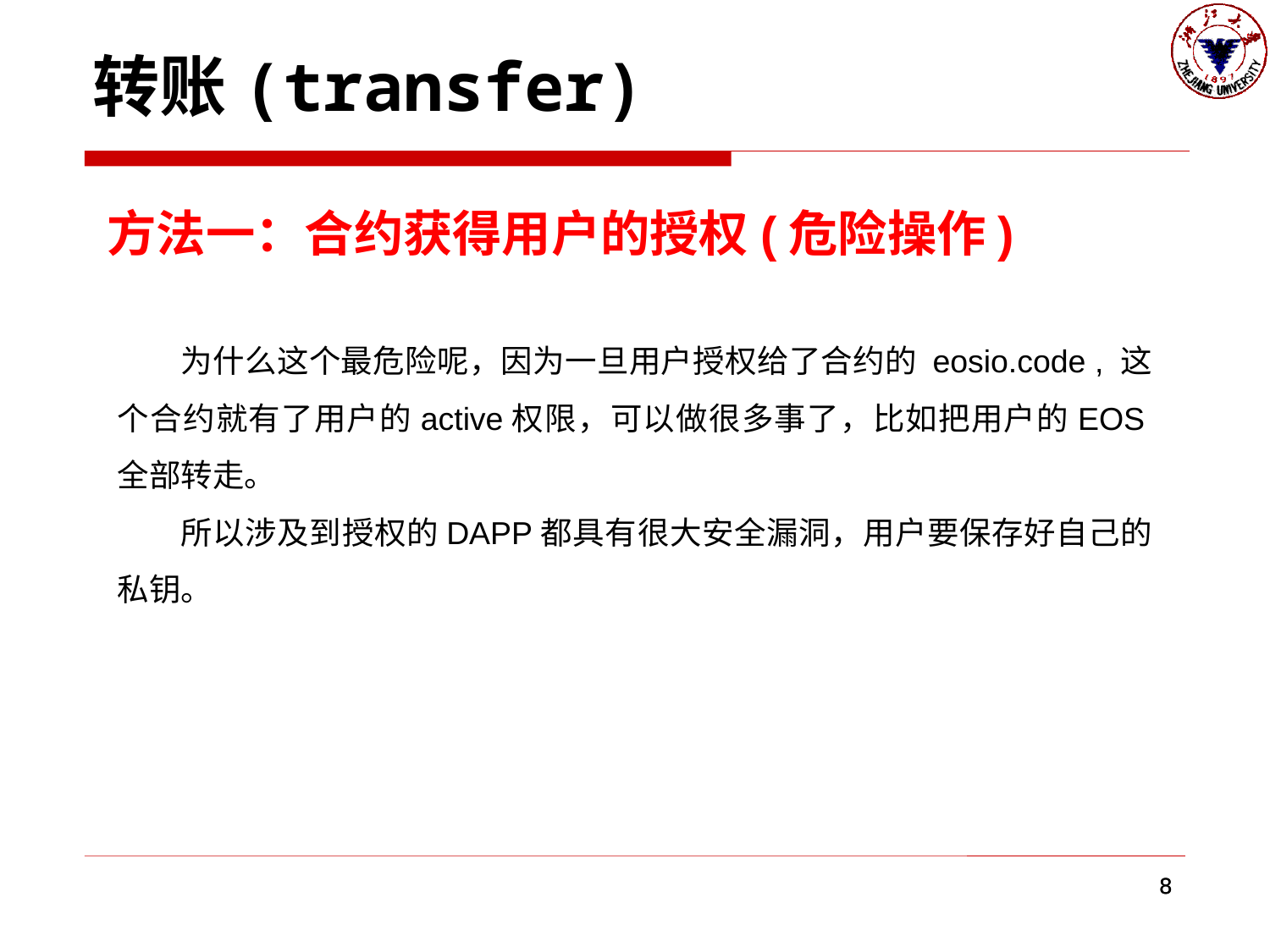

转账(transfer)
方法一：合约获得用户的授权(危险操作)
为什么这个最危险呢，因为一旦用户授权给了合约的 eosio.code , 这个合约就有了用户的active权限，可以做很多事了，比如把用户的EOS全部转走。
所以涉及到授权的DAPP都具有很大安全漏洞，用户要保存好自己的私钥。
8
8